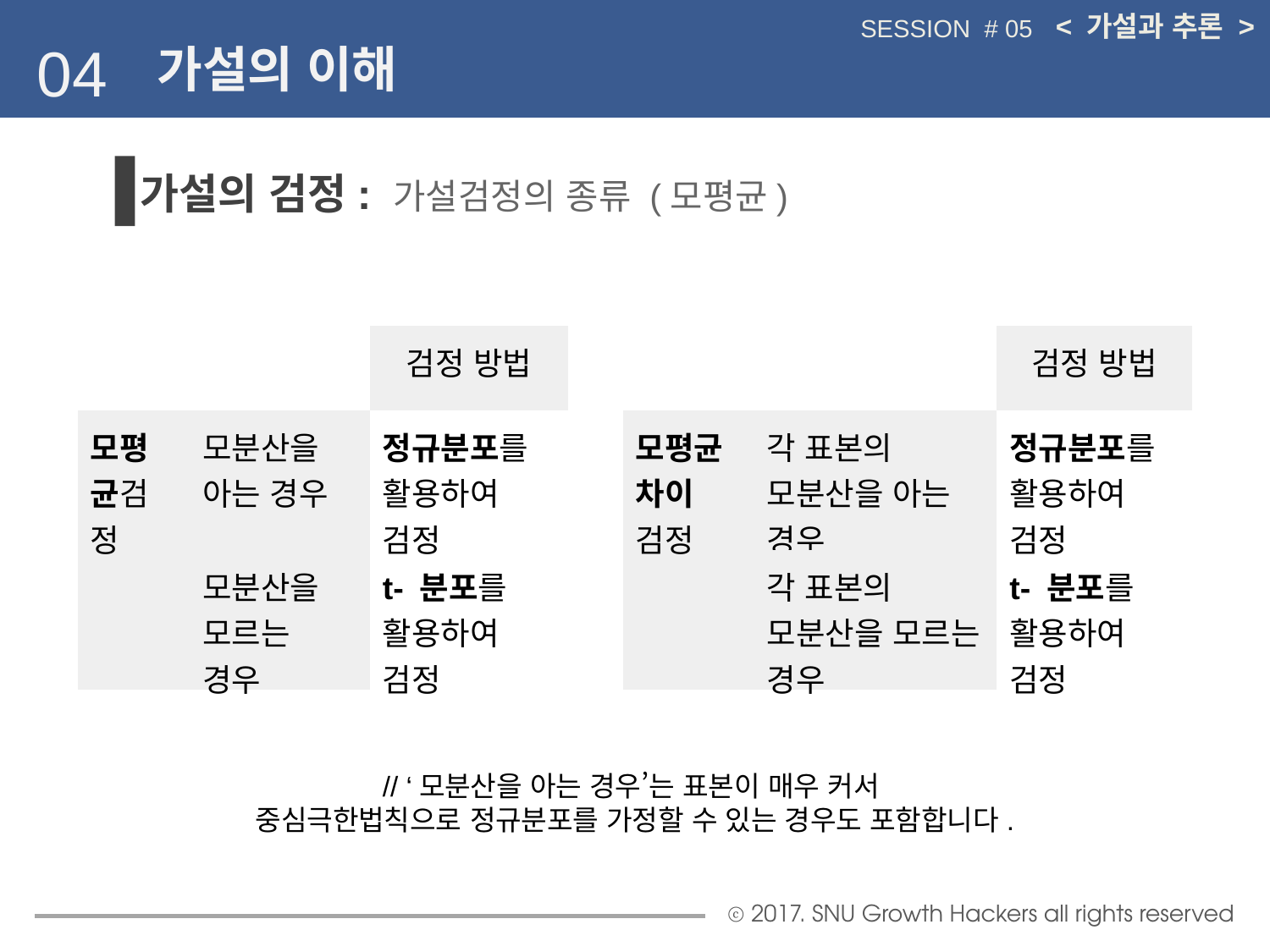

< 가설과 추론 >
SESSION  # 05
04
가설의 이해

가설의 검정: 가설검정의 종류 (모평균)
|  |  | 검정 방법 |  |  |  | 검정 방법 |
| --- | --- | --- | --- | --- | --- | --- |
| 모평균검정 | 모분산을 아는 경우 | 정규분포를 활용하여 검정 |  | 모평균 차이 검정 | 각 표본의 모분산을 아는 경우 | 정규분포를 활용하여 검정 |
|  | 모분산을 모르는 경우 | t- 분포를 활용하여 검정 |  |  | 각 표본의 모분산을 모르는 경우 | t- 분포를 활용하여 검정 |
// ‘모분산을 아는 경우’는 표본이 매우 커서
중심극한법칙으로 정규분포를 가정할 수 있는 경우도 포함합니다.
ⓒ 2017. SNU Growth Hackers all rights reserved